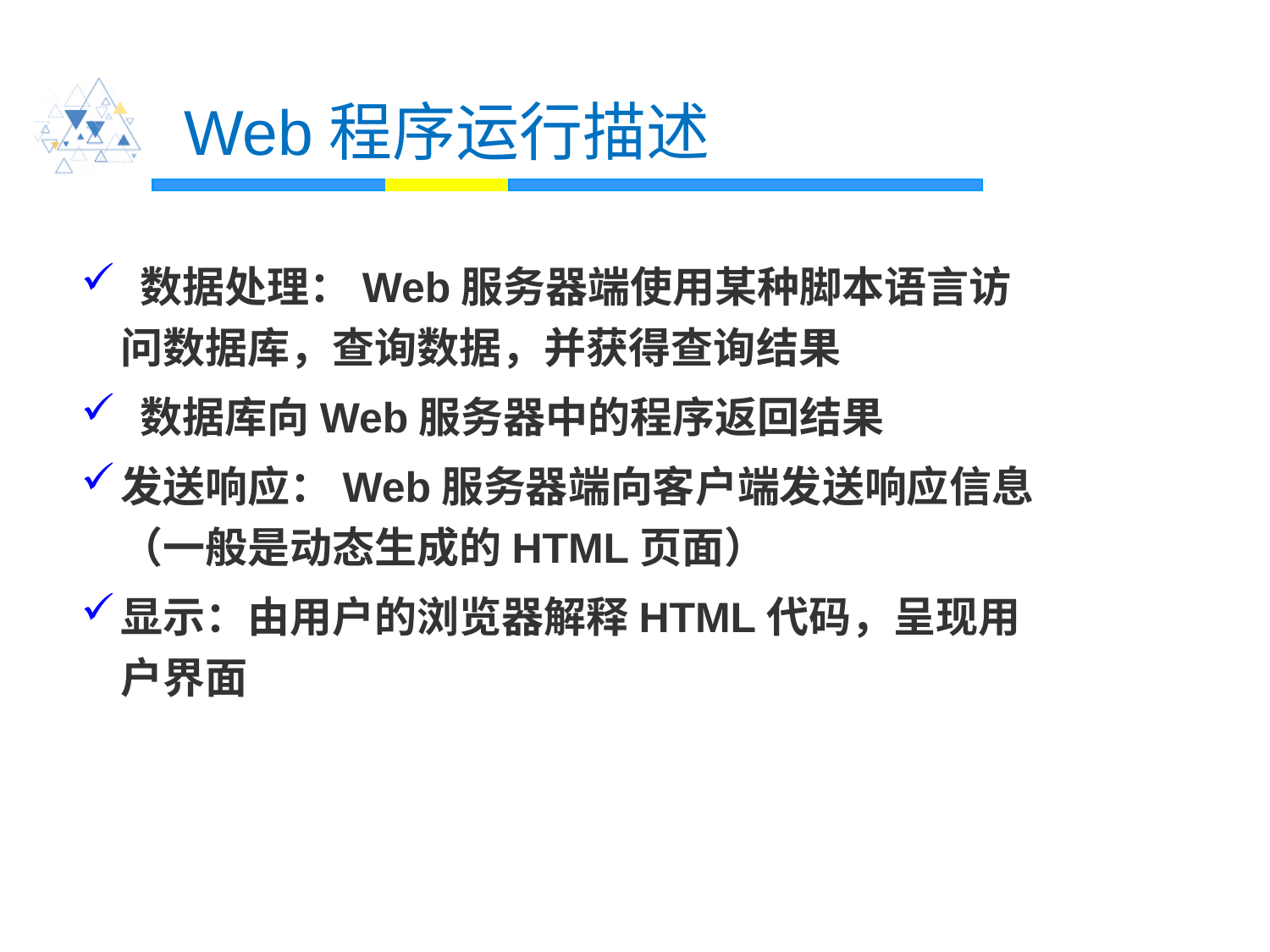

# Web程序运行描述

 数据处理：Web服务器端使用某种脚本语言访问数据库，查询数据，并获得查询结果
 数据库向Web服务器中的程序返回结果
发送响应：Web服务器端向客户端发送响应信息（一般是动态生成的HTML页面）
显示：由用户的浏览器解释HTML代码，呈现用户界面